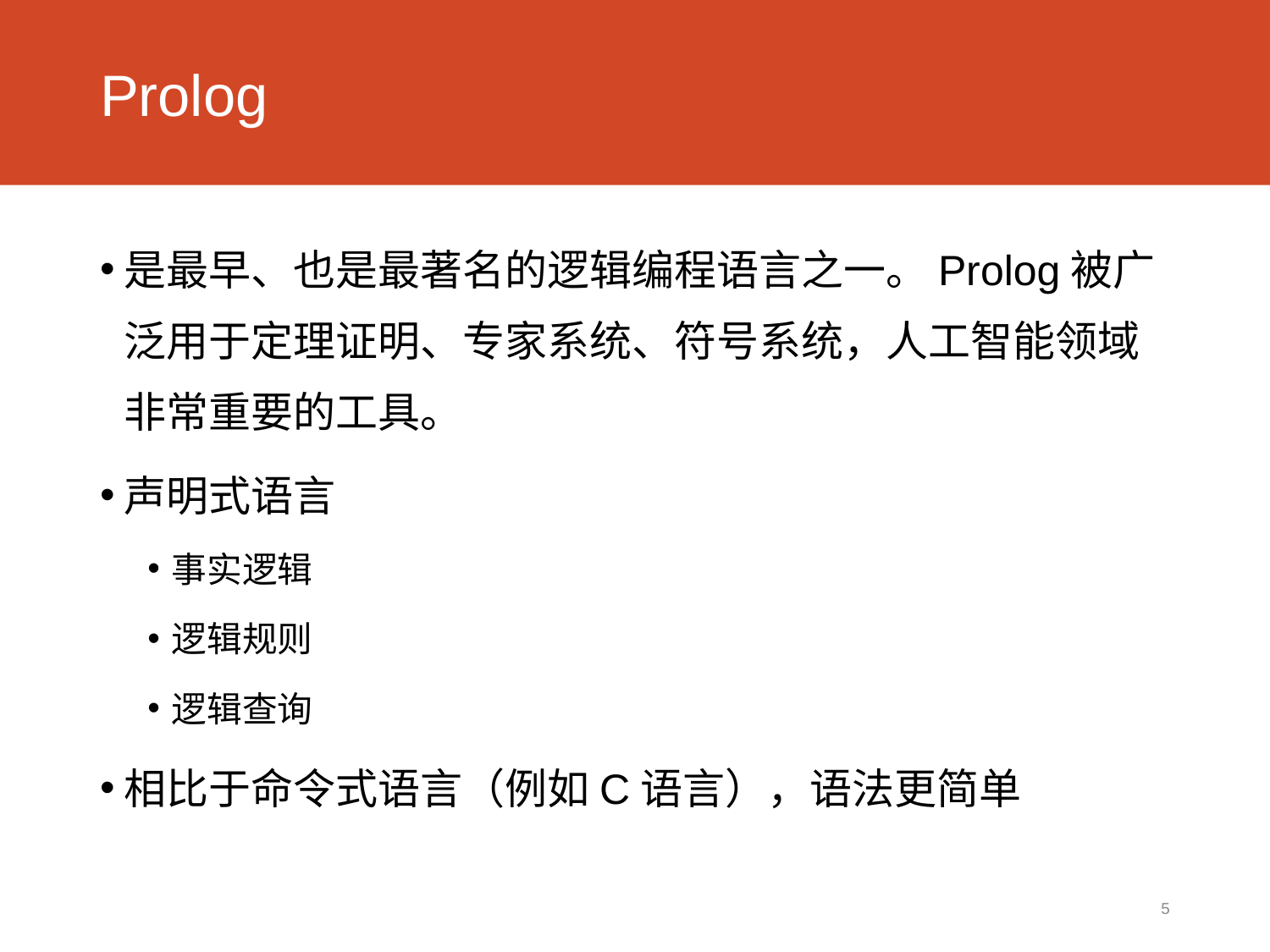

# Prolog
是最早、也是最著名的逻辑编程语言之一。Prolog被广泛用于定理证明、专家系统、符号系统，人工智能领域非常重要的工具。
声明式语言
事实逻辑
逻辑规则
逻辑查询
相比于命令式语言（例如C语言），语法更简单
5